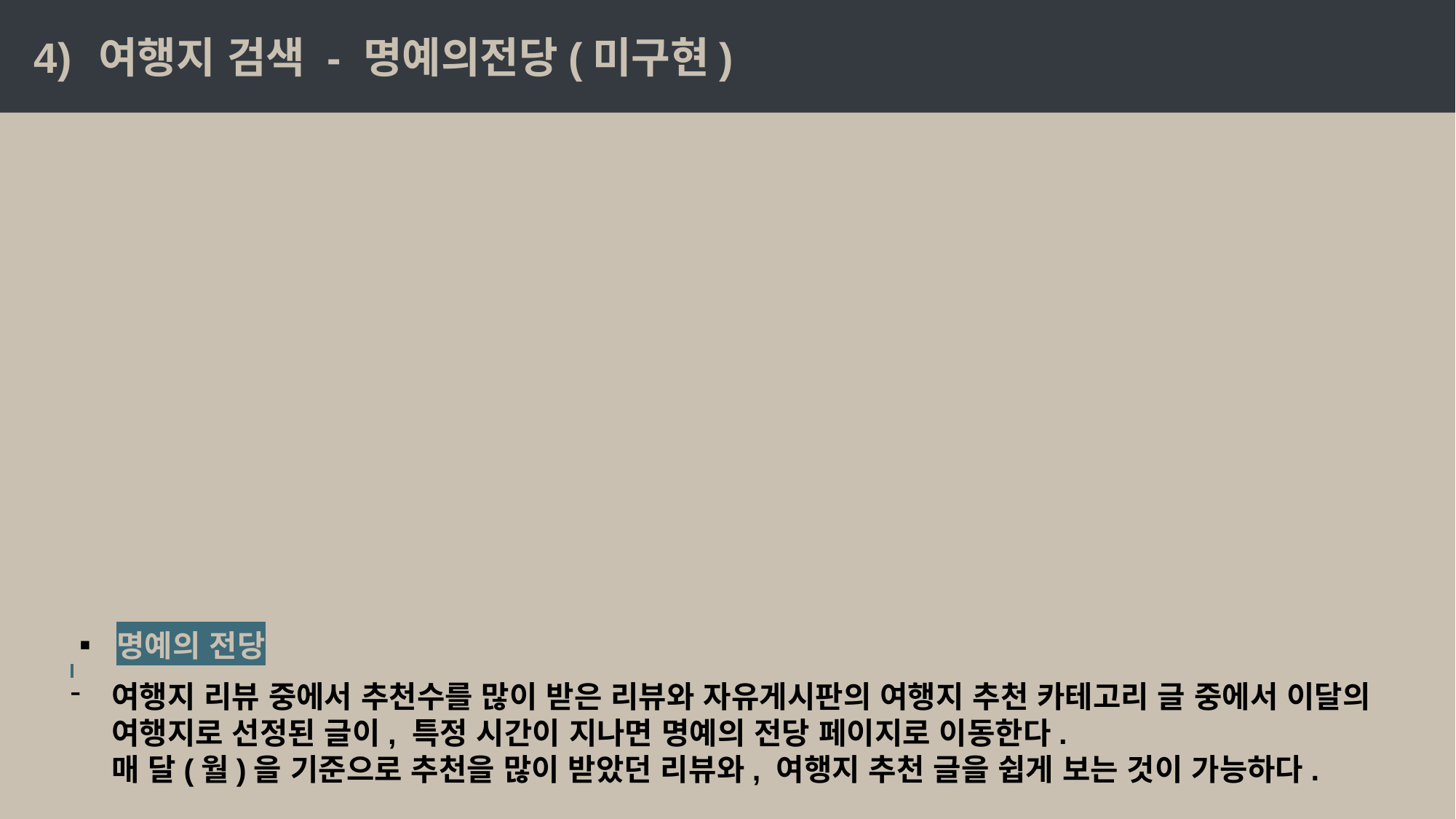

4)
여행지 검색 - 명예의전당(미구현)
▪ 명예의 전당

여행지 리뷰 중에서 추천수를 많이 받은 리뷰와 자유게시판의 여행지 추천 카테고리 글 중에서 이달의 여행지로 선정된 글이, 특정 시간이 지나면 명예의 전당 페이지로 이동한다.
    매 달(월)을 기준으로 추천을 많이 받았던 리뷰와, 여행지 추천 글을 쉽게 보는 것이 가능하다.